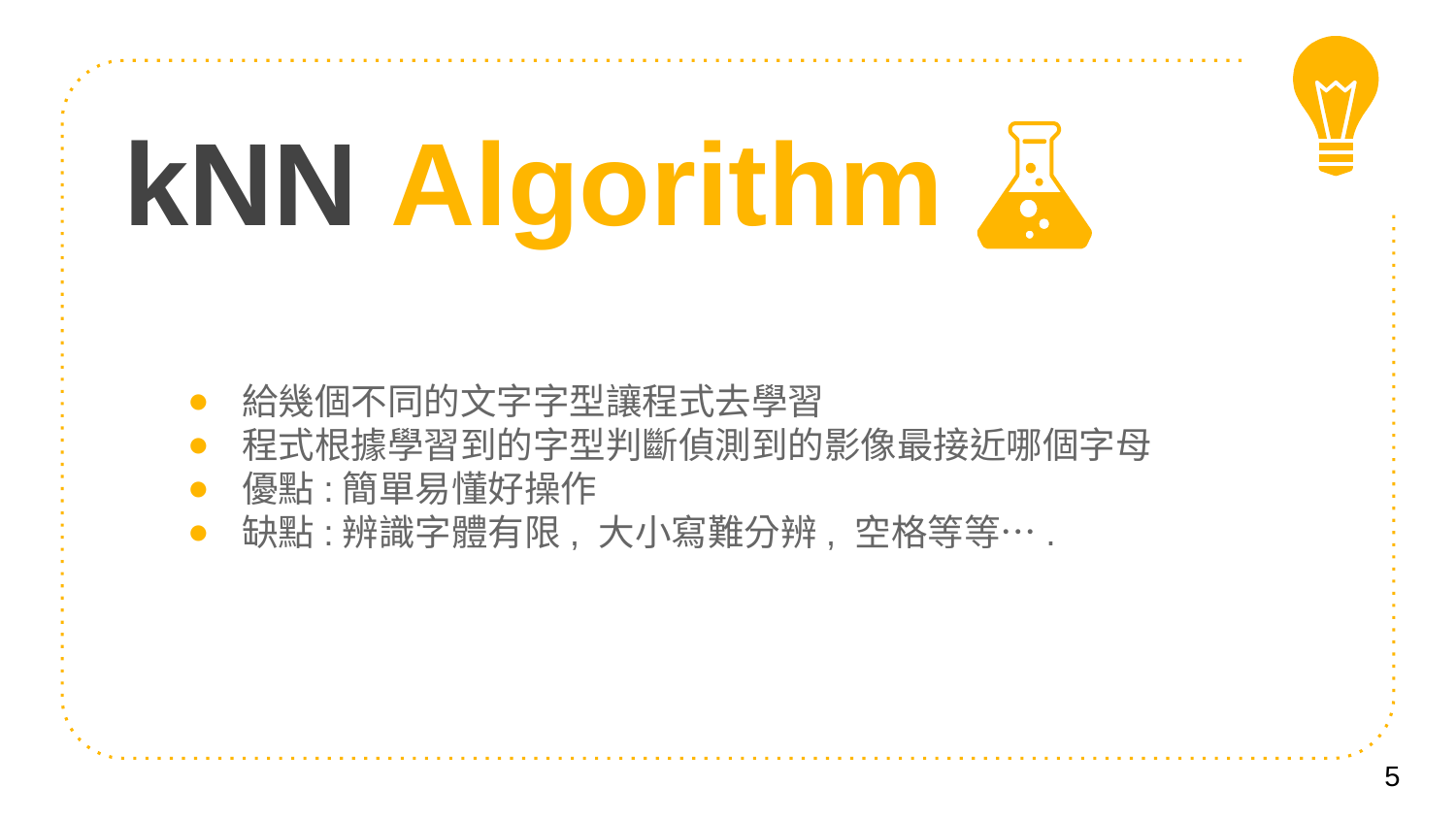

# kNN Algorithm

給幾個不同的文字字型讓程式去學習
程式根據學習到的字型判斷偵測到的影像最接近哪個字母
優點:簡單易懂好操作
缺點:辨識字體有限, 大小寫難分辨, 空格等等….

5